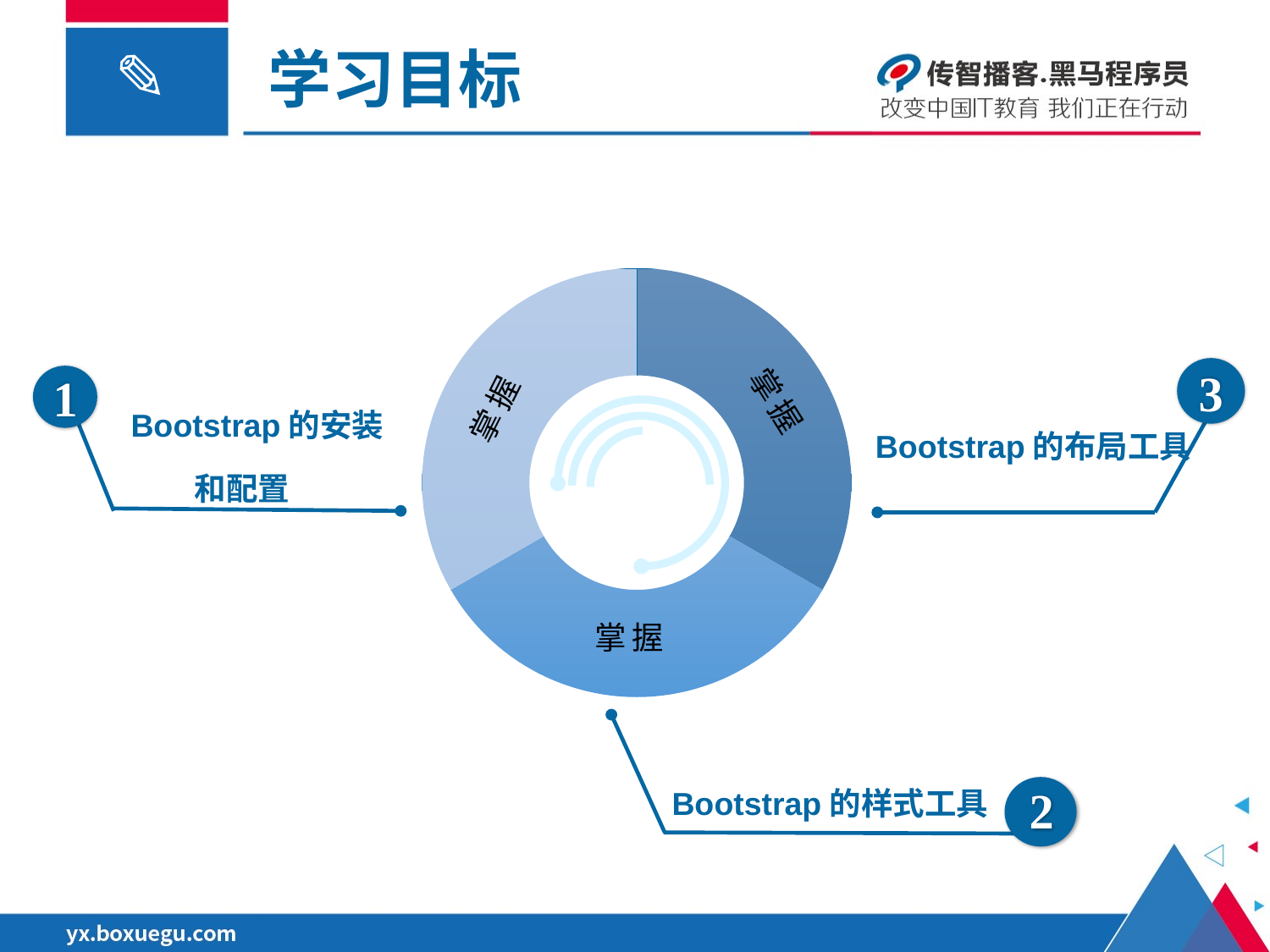

# 学习目标

### Chart

| Category | 销售额 |
|---|---|
| 掌握知识 | 3.333333333 |
| 理解知识 | 3.333333333 |
| 了解知识 | 3.333333333 |
掌握
掌握
掌握
了解
掌握
熟悉
3

	Bootstrap的布局工具
Bootstrap的安装和配置
1

Bootstrap的样式工具
2